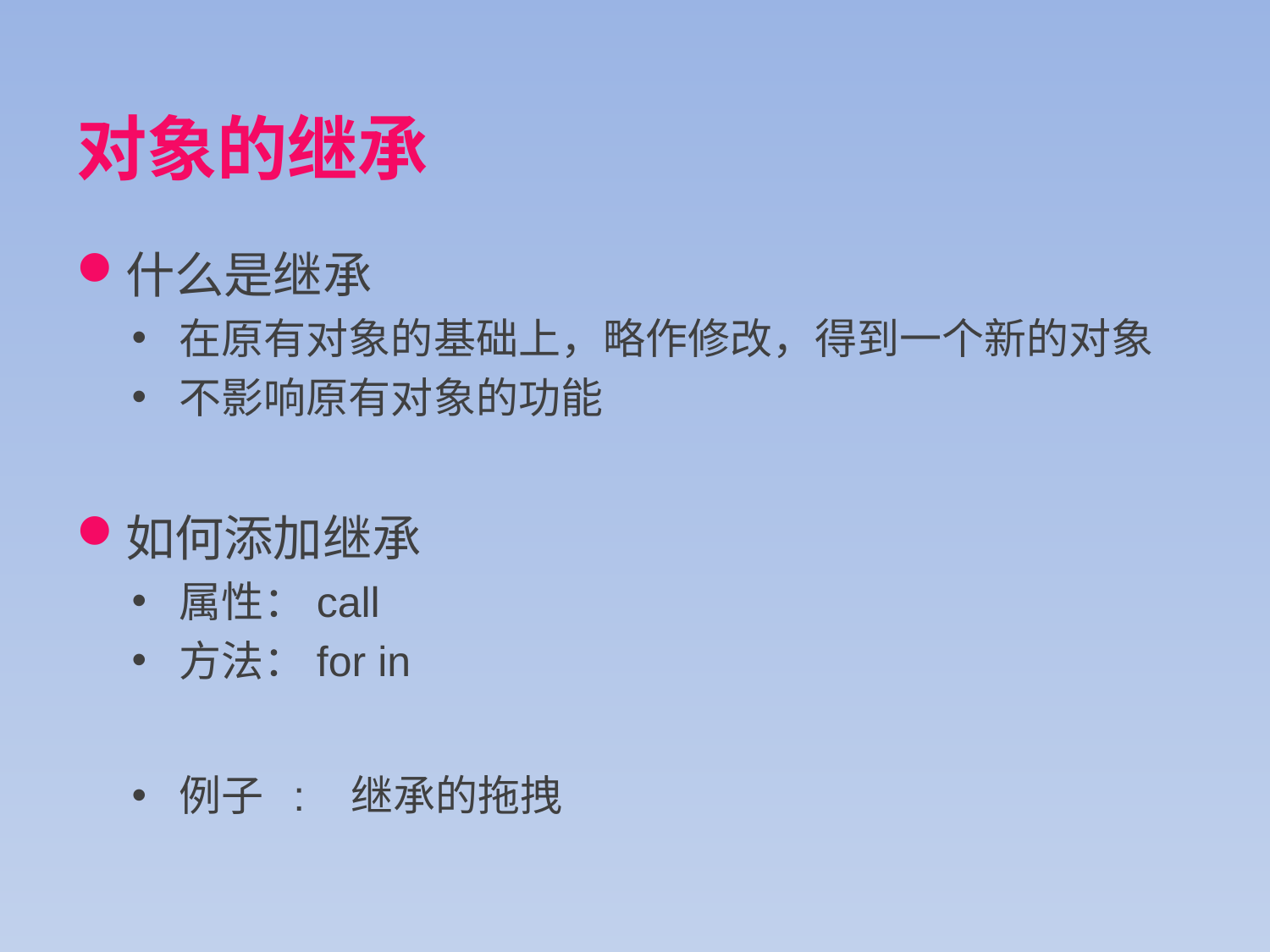

# 对象的继承
什么是继承
在原有对象的基础上，略作修改，得到一个新的对象
不影响原有对象的功能

如何添加继承
属性：call
方法：for in

例子  :   继承的拖拽